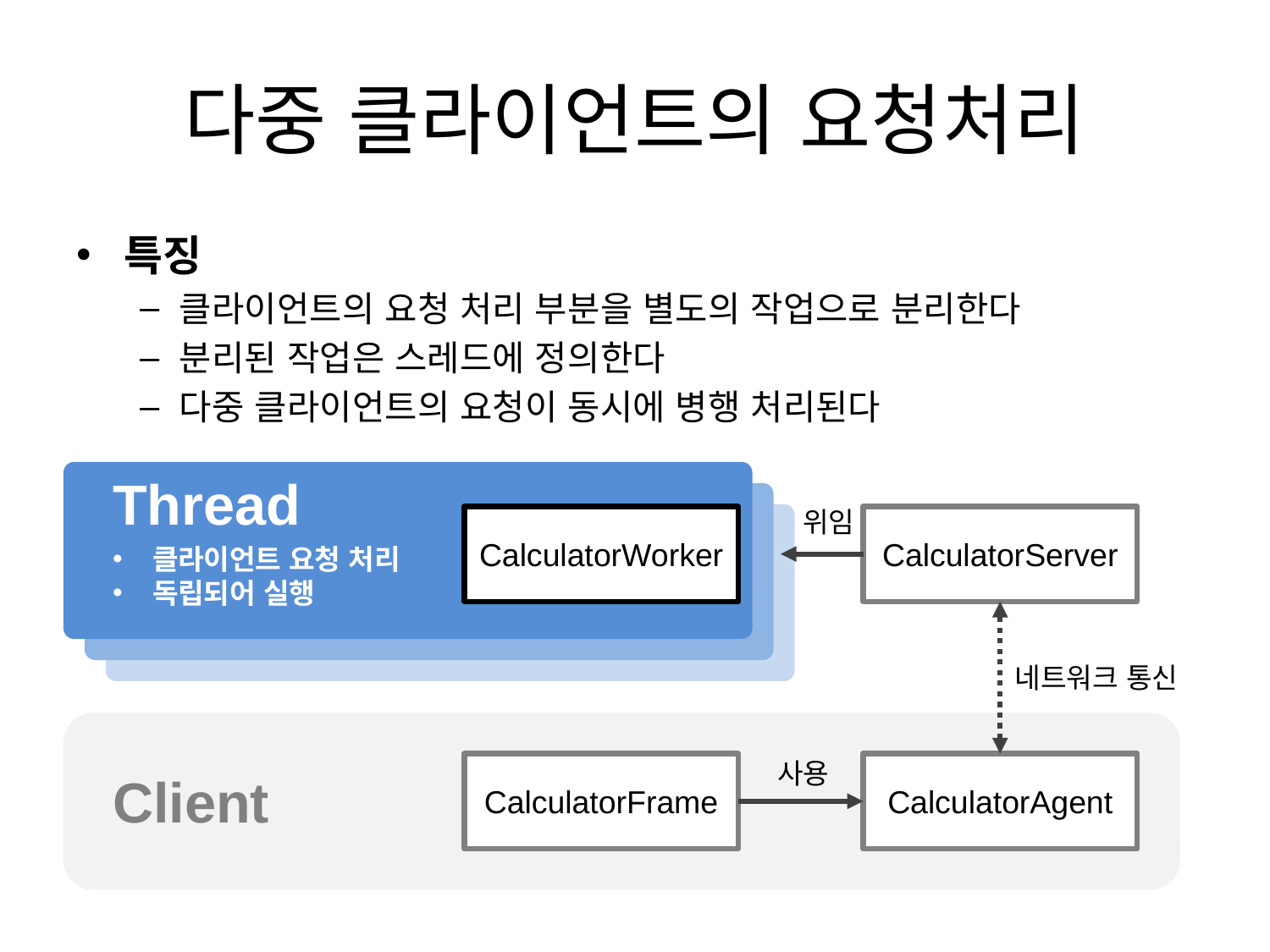

# 다중 클라이언트의 요청처리
특징
클라이언트의 요청 처리 부분을 별도의 작업으로 분리한다
분리된 작업은 스레드에 정의한다
다중 클라이언트의 요청이 동시에 병행 처리된다

Thread

위임

CalculatorWorker
CalculatorServer
클라이언트 요청 처리
독립되어 실행
네트워크 통신

사용
CalculatorFrame
CalculatorAgent
Client